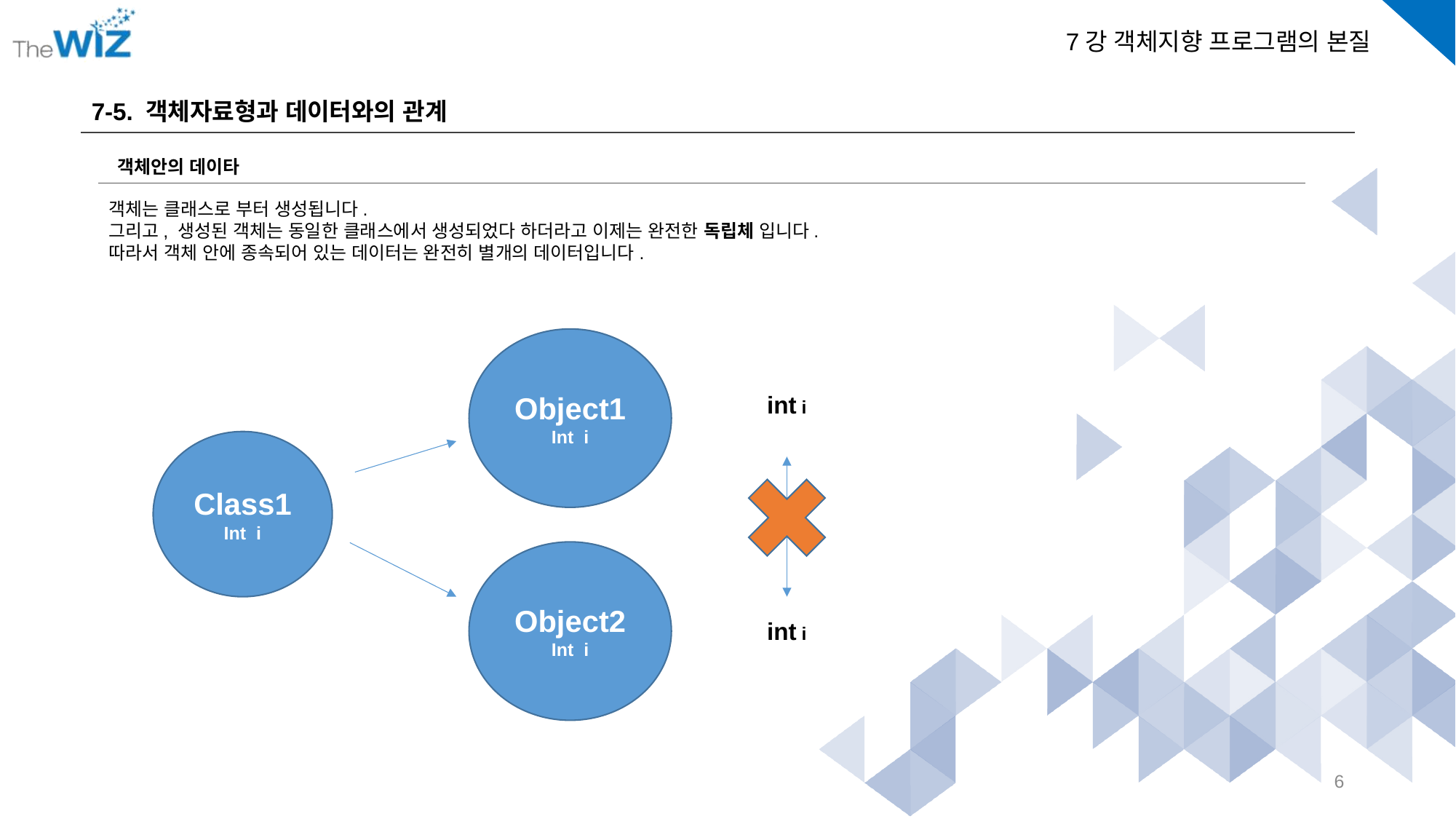

7-5. 객체자료형과 데이터와의 관계
객체안의 데이타
객체는 클래스로 부터 생성됩니다.
그리고, 생성된 객체는 동일한 클래스에서 생성되었다 하더라고 이제는 완전한 독립체 입니다.
따라서 객체 안에 종속되어 있는 데이터는 완전히 별개의 데이터입니다.
Object1
Int  i
int i
Class1
Int  i

Object2
Int  i
int i
6